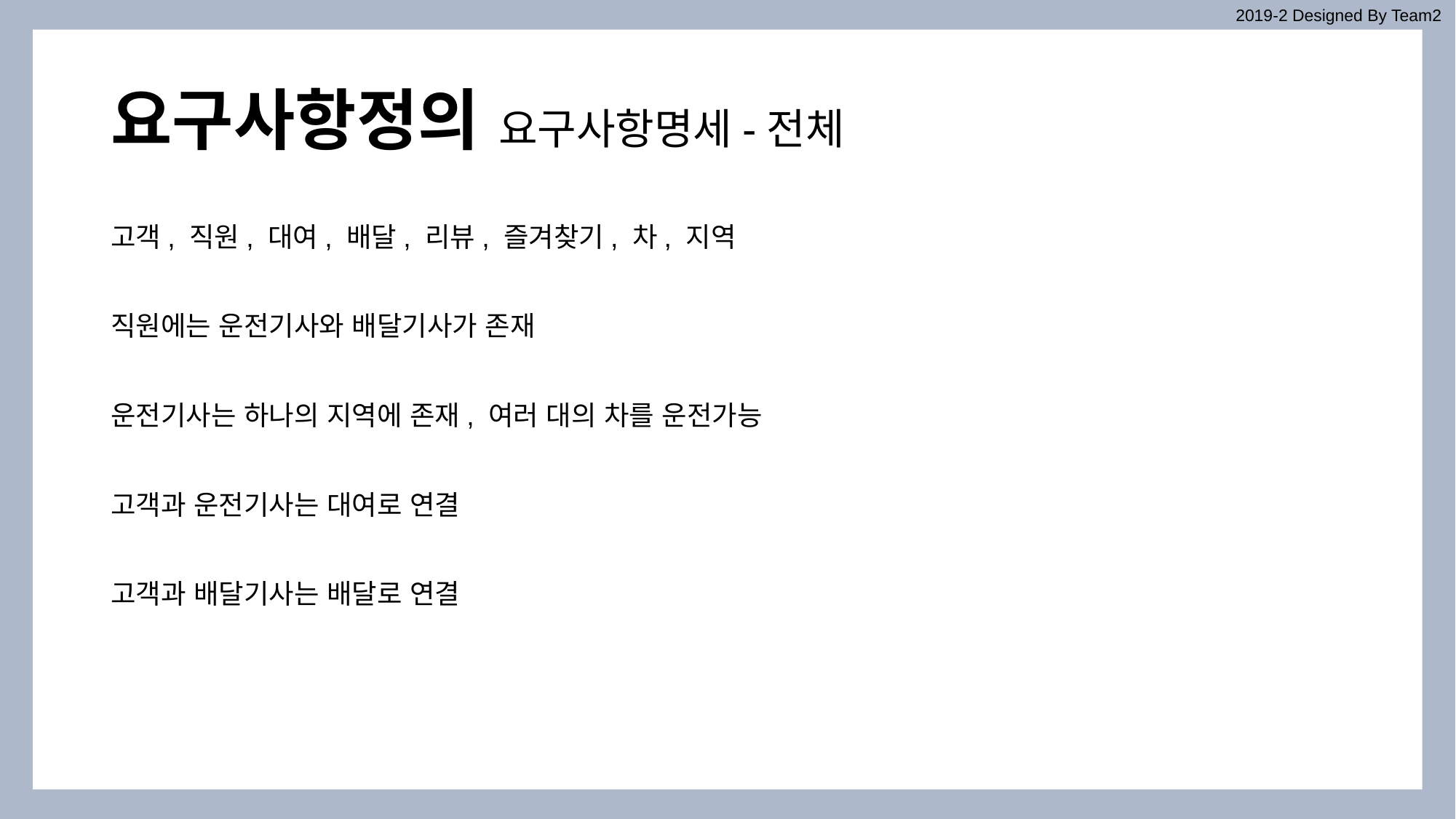

2019-2 Designed By Team2
# 요구사항정의 요구사항명세-전체
고객, 직원, 대여, 배달, 리뷰, 즐겨찾기, 차, 지역

직원에는 운전기사와 배달기사가 존재

운전기사는 하나의 지역에 존재, 여러 대의 차를 운전가능

고객과 운전기사는 대여로 연결

고객과 배달기사는 배달로 연결